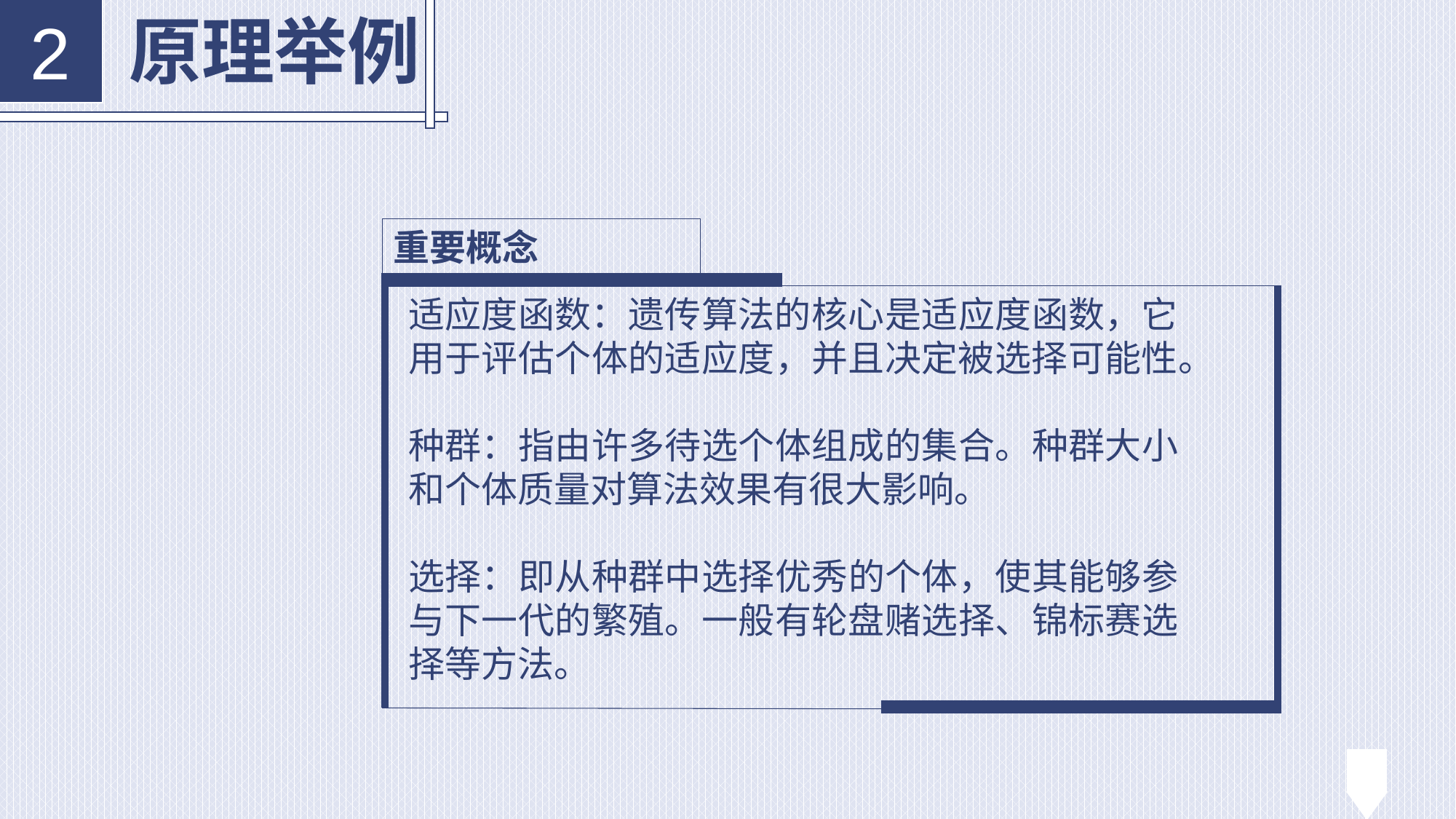

原理举例

2

重要概念

适应度函数：遗传算法的核心是适应度函数，它用于评估个体的适应度，并且决定被选择可能性。

种群：指由许多待选个体组成的集合。种群大小和个体质量对算法效果有很大影响。

选择：即从种群中选择优秀的个体，使其能够参与下一代的繁殖。一般有轮盘赌选择、锦标赛选择等方法。

19